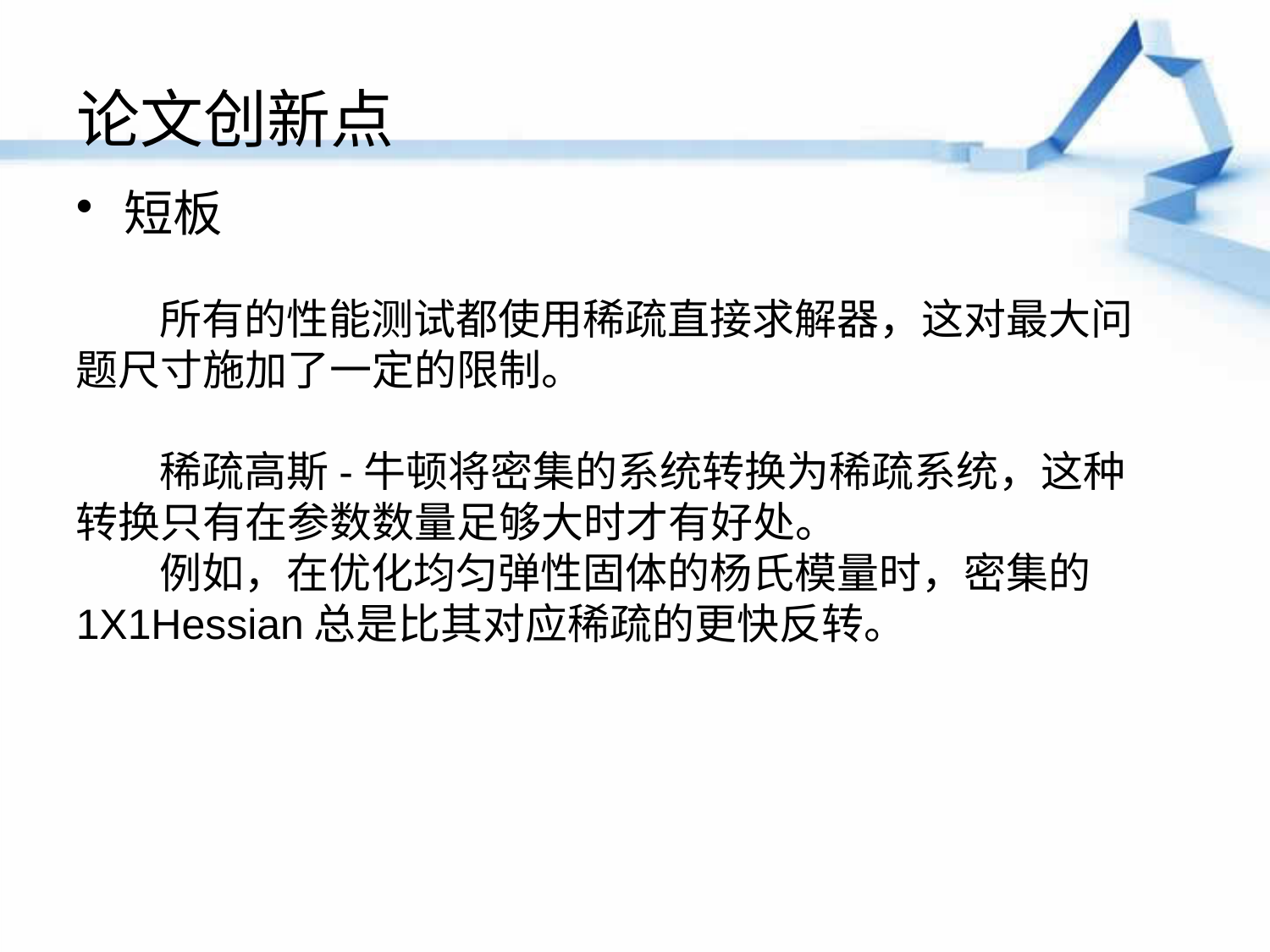

# 论文创新点
短板

所有的性能测试都使用稀疏直接求解器，这对最大问题尺寸施加了一定的限制。

稀疏高斯-牛顿将密集的系统转换为稀疏系统，这种转换只有在参数数量足够大时才有好处。
例如，在优化均匀弹性固体的杨氏模量时，密集的1X1Hessian总是比其对应稀疏的更快反转。